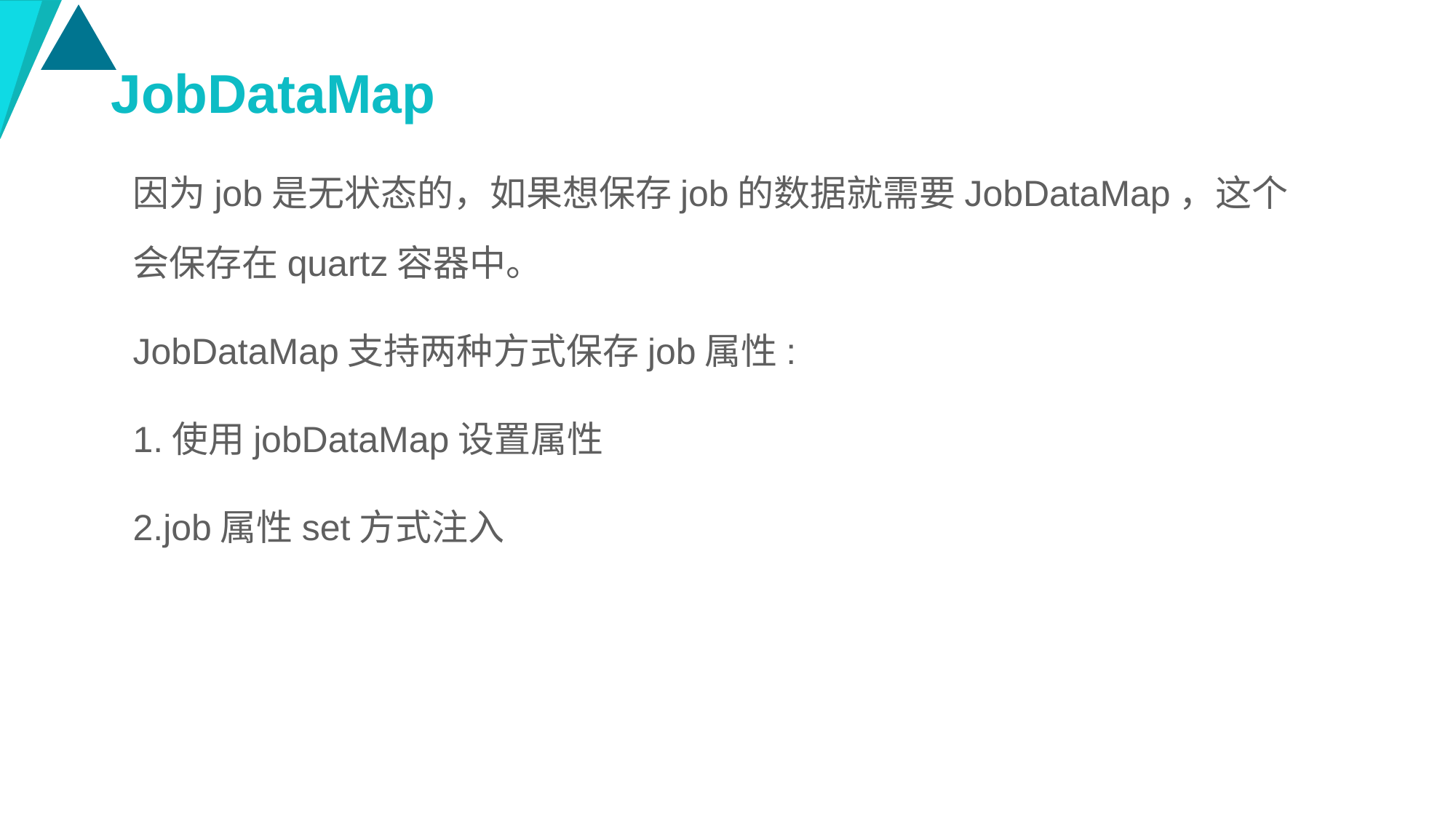

# JobDataMap
因为job是无状态的，如果想保存job的数据就需要JobDataMap，这个会保存在quartz容器中。
JobDataMap支持两种方式保存job属性:
1.使用jobDataMap设置属性
2.job属性set方式注入